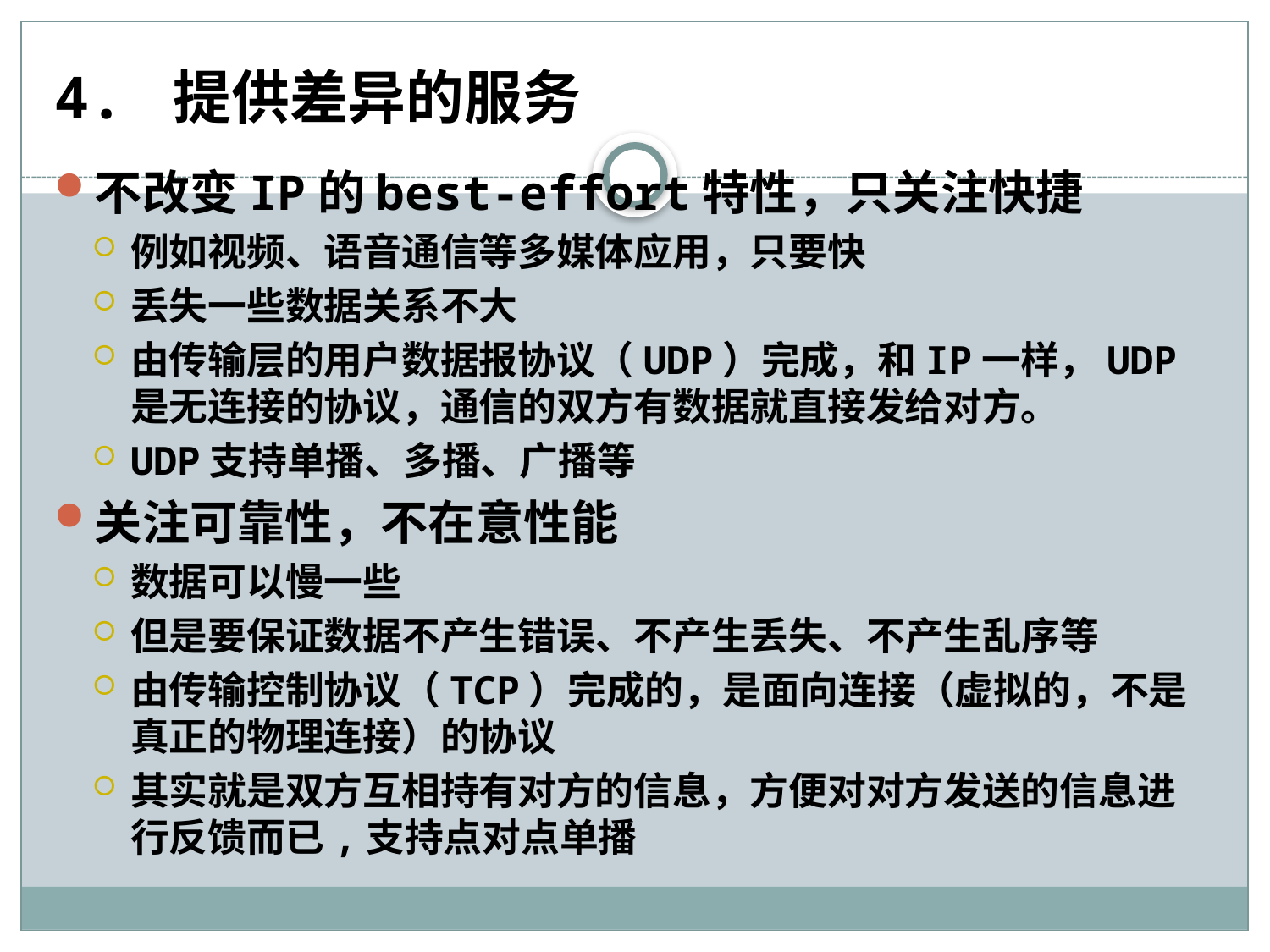

# 4. 提供差异的服务
不改变IP的best-effort特性，只关注快捷
例如视频、语音通信等多媒体应用，只要快
丢失一些数据关系不大
由传输层的用户数据报协议（UDP）完成，和IP一样，UDP是无连接的协议，通信的双方有数据就直接发给对方。
UDP支持单播、多播、广播等
关注可靠性，不在意性能
数据可以慢一些
但是要保证数据不产生错误、不产生丢失、不产生乱序等
由传输控制协议（TCP）完成的，是面向连接（虚拟的，不是真正的物理连接）的协议
其实就是双方互相持有对方的信息，方便对对方发送的信息进行反馈而已,支持点对点单播